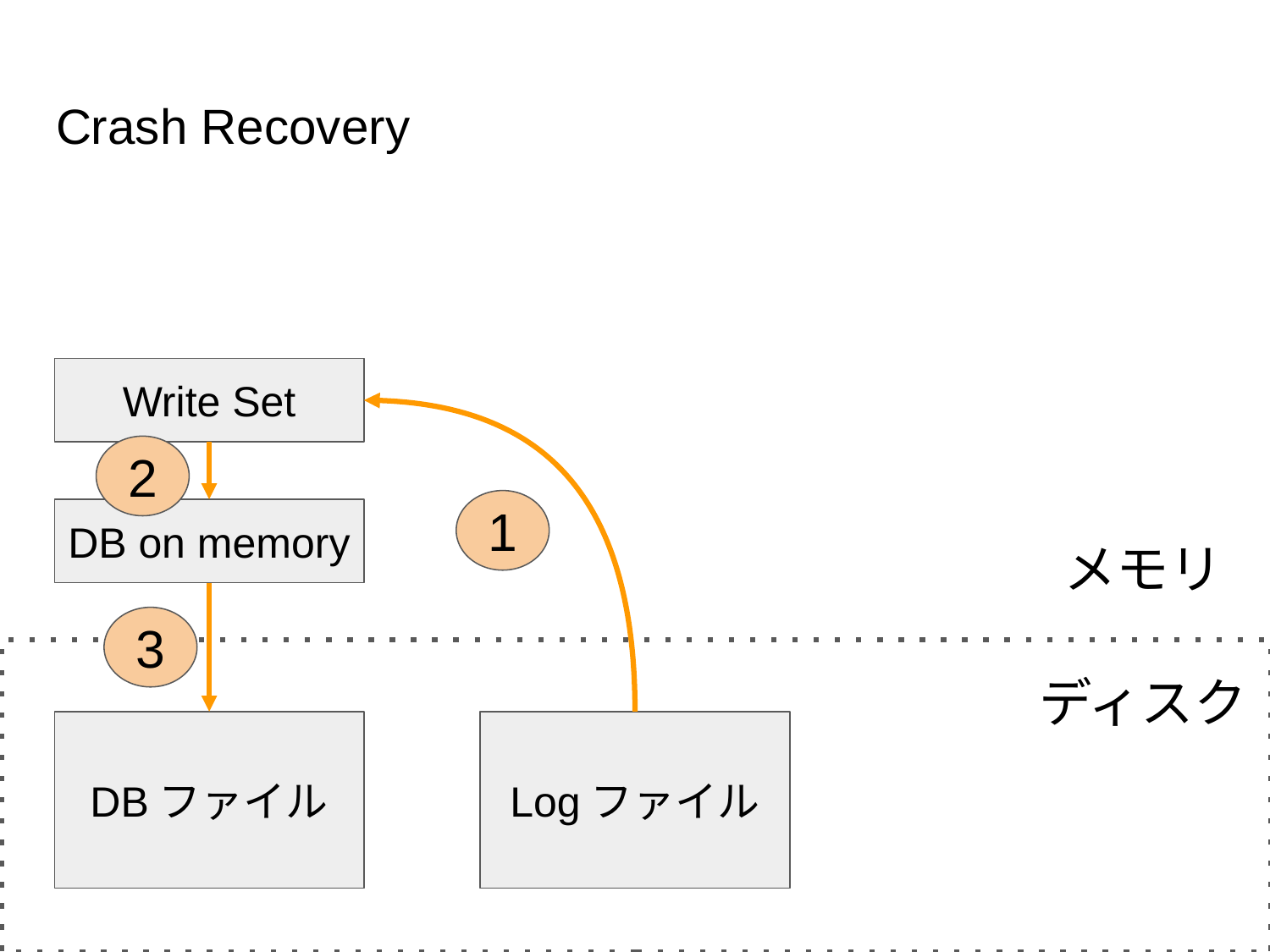

# Crash Recovery
Write Set
2
1
DB on memory
メモリ
3

ディスク
DBファイル
Logファイル